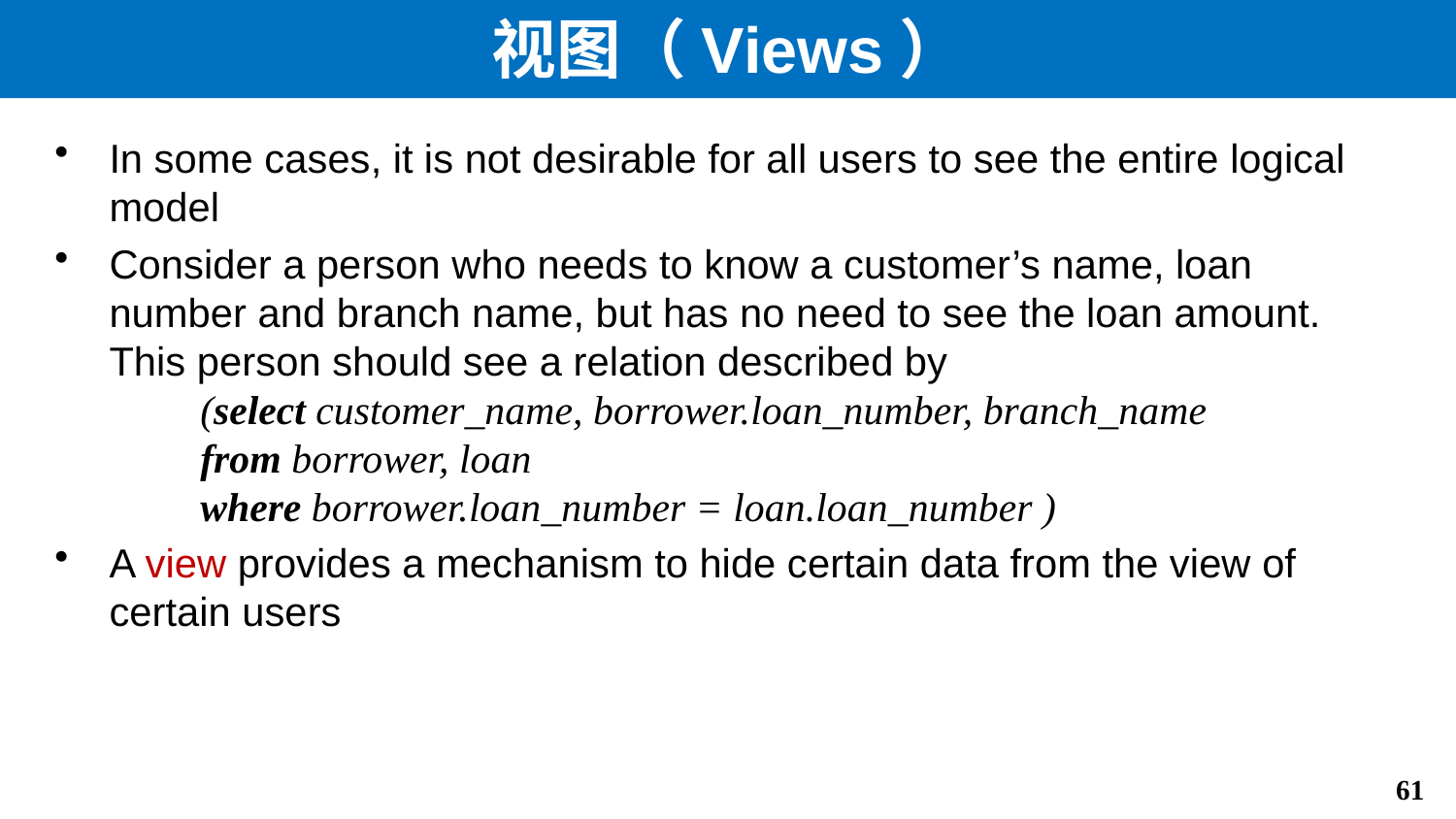

# 视图（Views）
In some cases, it is not desirable for all users to see the entire logical model
Consider a person who needs to know a customer’s name, loan number and branch name, but has no need to see the loan amount.  This person should see a relation described by
	(select customer_name, borrower.loan_number, branch_name
 	from borrower, loan
 	where borrower.loan_number = loan.loan_number )
A view provides a mechanism to hide certain data from the view of certain users